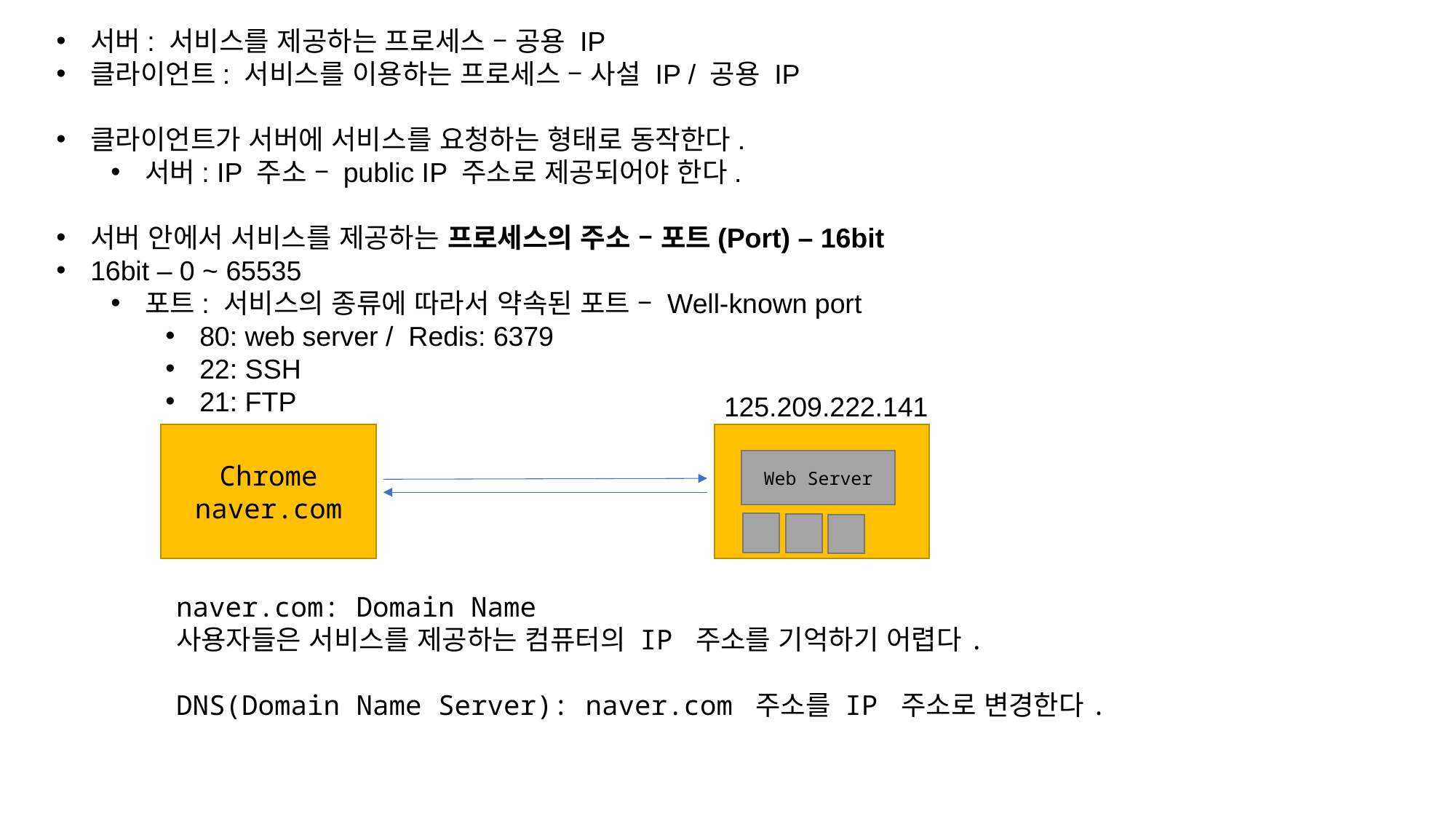

서버: 서비스를 제공하는 프로세스 – 공용 IP
클라이언트: 서비스를 이용하는 프로세스 – 사설 IP / 공용 IP

클라이언트가 서버에 서비스를 요청하는 형태로 동작한다.
서버: IP 주소 – public IP 주소로 제공되어야 한다.

서버 안에서 서비스를 제공하는 프로세스의 주소 – 포트(Port) – 16bit
16bit – 0 ~ 65535
포트: 서비스의 종류에 따라서 약속된 포트 – Well-known port
80: web server /  Redis: 6379
22: SSH
21: FTP
125.209.222.141
Chrome
naver.com

Web Server

naver.com: Domain Name
사용자들은 서비스를 제공하는 컴퓨터의 IP 주소를 기억하기 어렵다.

DNS(Domain Name Server): naver.com 주소를 IP 주소로 변경한다.